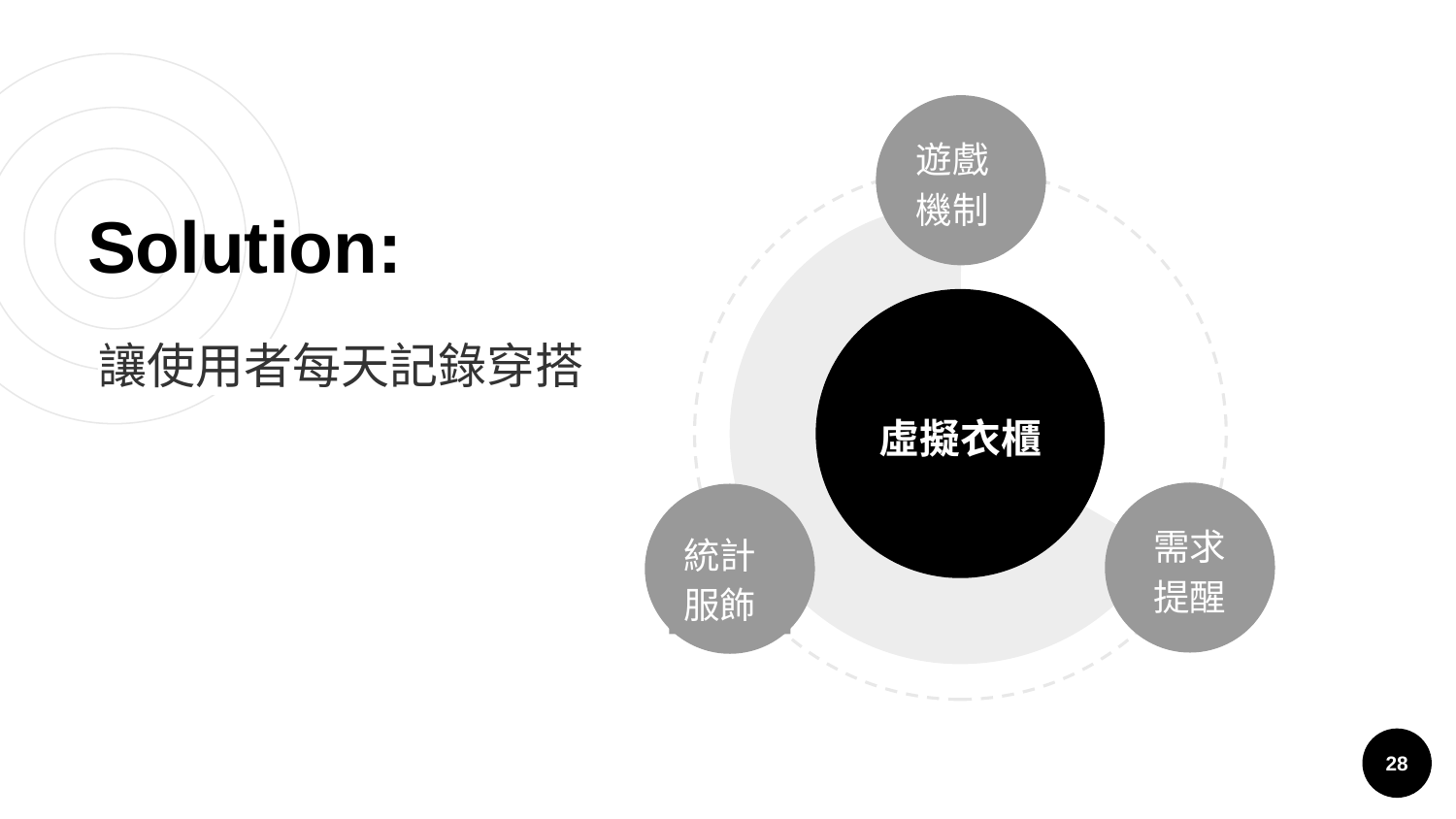

遊戲機制

# Solution:

虛擬衣櫃
讓使用者每天記錄穿搭

需求提醒

統計服飾
28